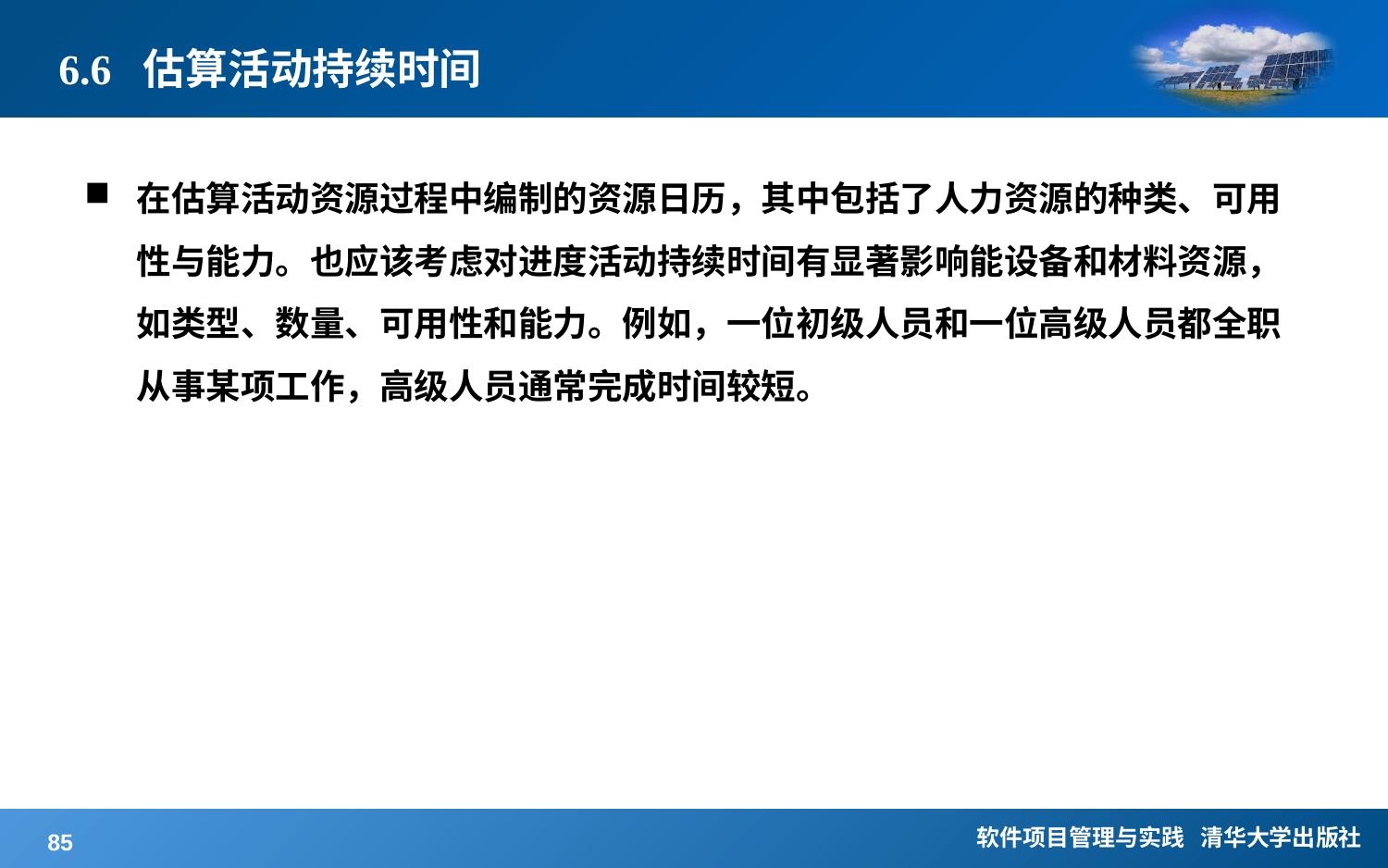

# 6.6  估算活动持续时间
在估算活动资源过程中编制的资源日历，其中包括了人力资源的种类、可用性与能力。也应该考虑对进度活动持续时间有显著影响能设备和材料资源，如类型、数量、可用性和能力。例如，一位初级人员和一位高级人员都全职从事某项工作，高级人员通常完成时间较短。